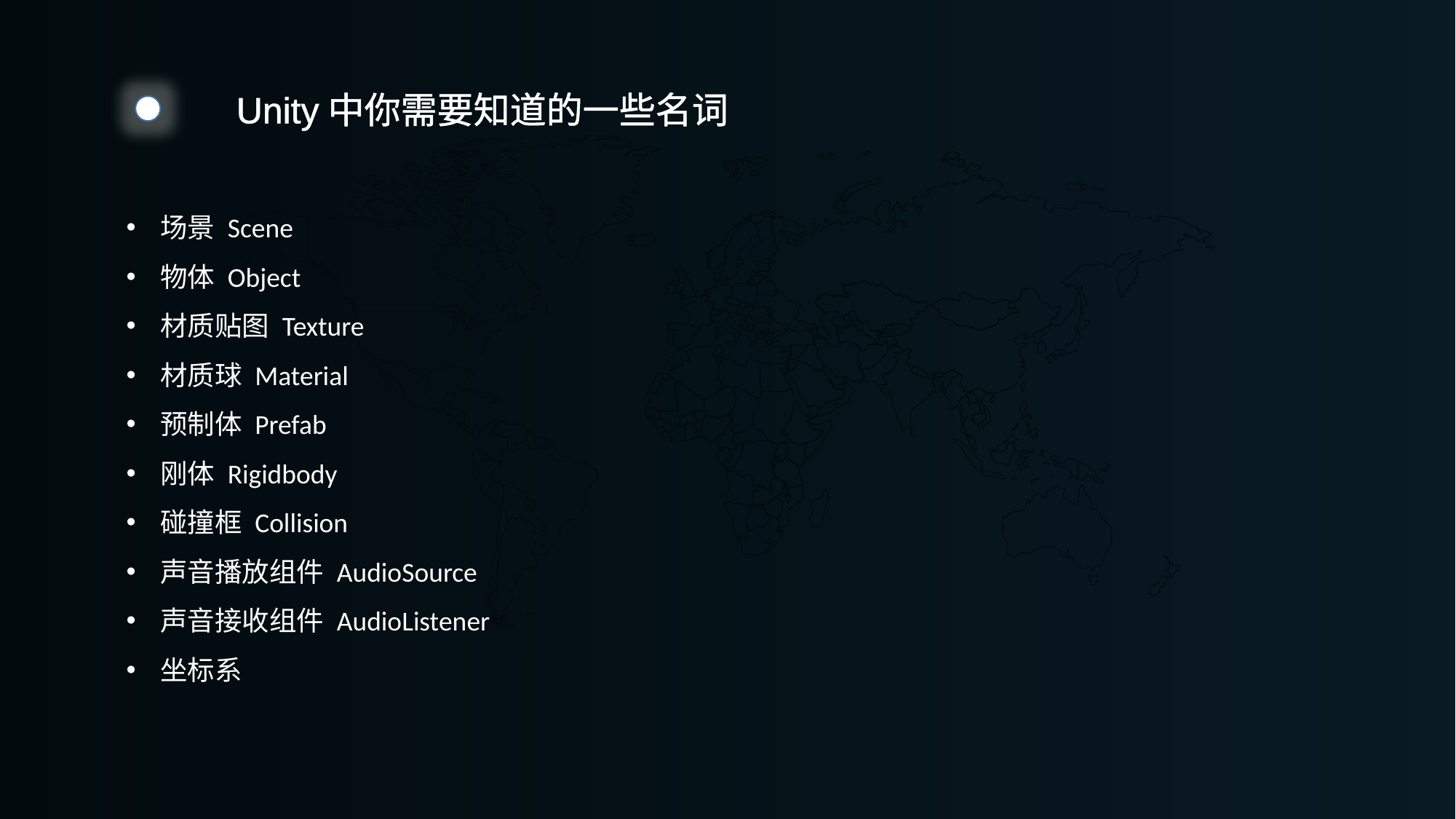

Unity中你需要知道的一些名词

场景 Scene
物体 Object
材质贴图 Texture
材质球 Material
预制体 Prefab
刚体 Rigidbody
碰撞框 Collision
声音播放组件 AudioSource
声音接收组件 AudioListener
坐标系

### Chart

| Category |
|---|